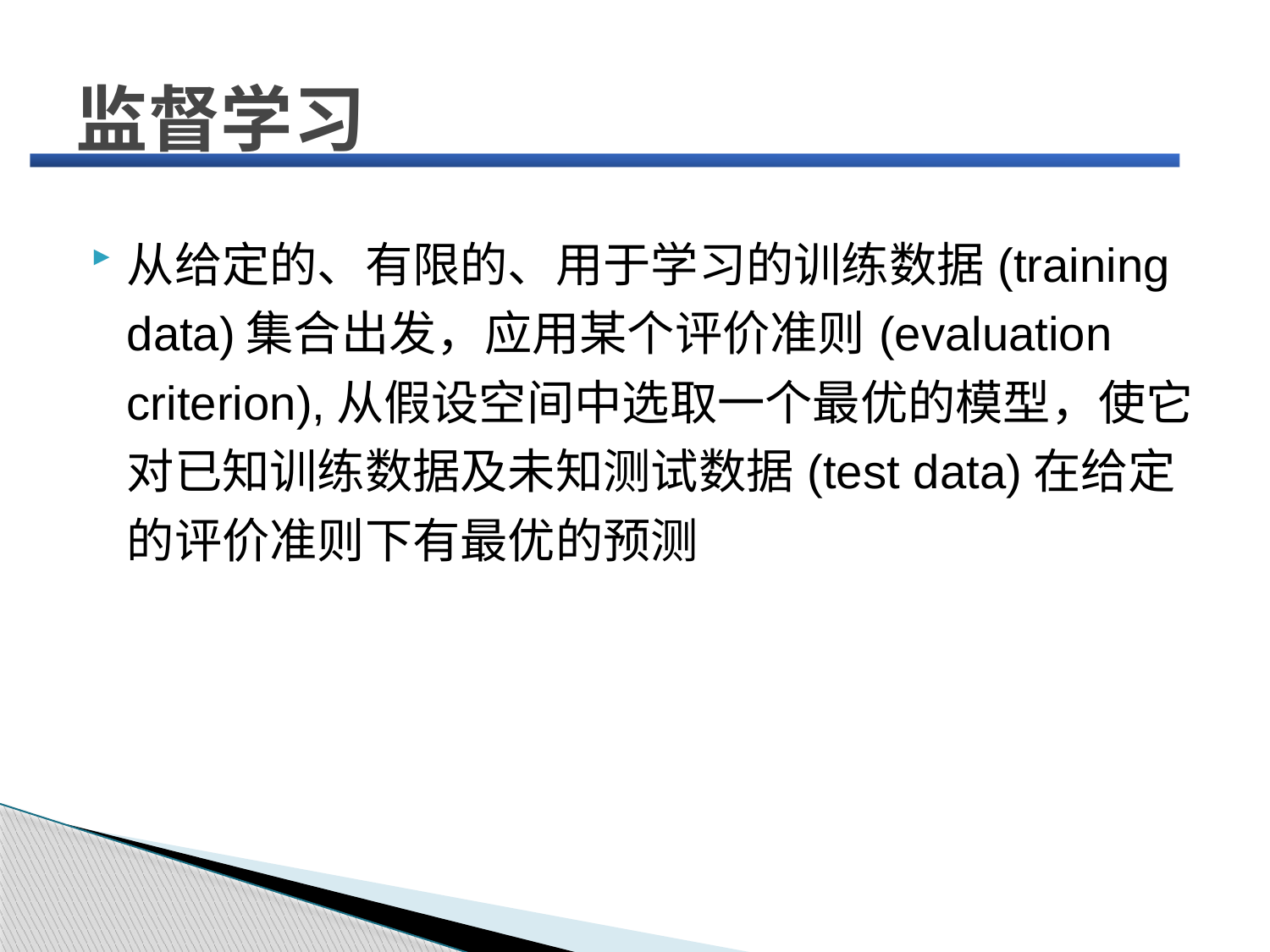

# 监督学习
从给定的、有限的、用于学习的训练数据(training data)集合出发，应用某个评价准则(evaluation criterion),从假设空间中选取一个最优的模型，使它对已知训练数据及未知测试数据(test data)在给定的评价准则下有最优的预测